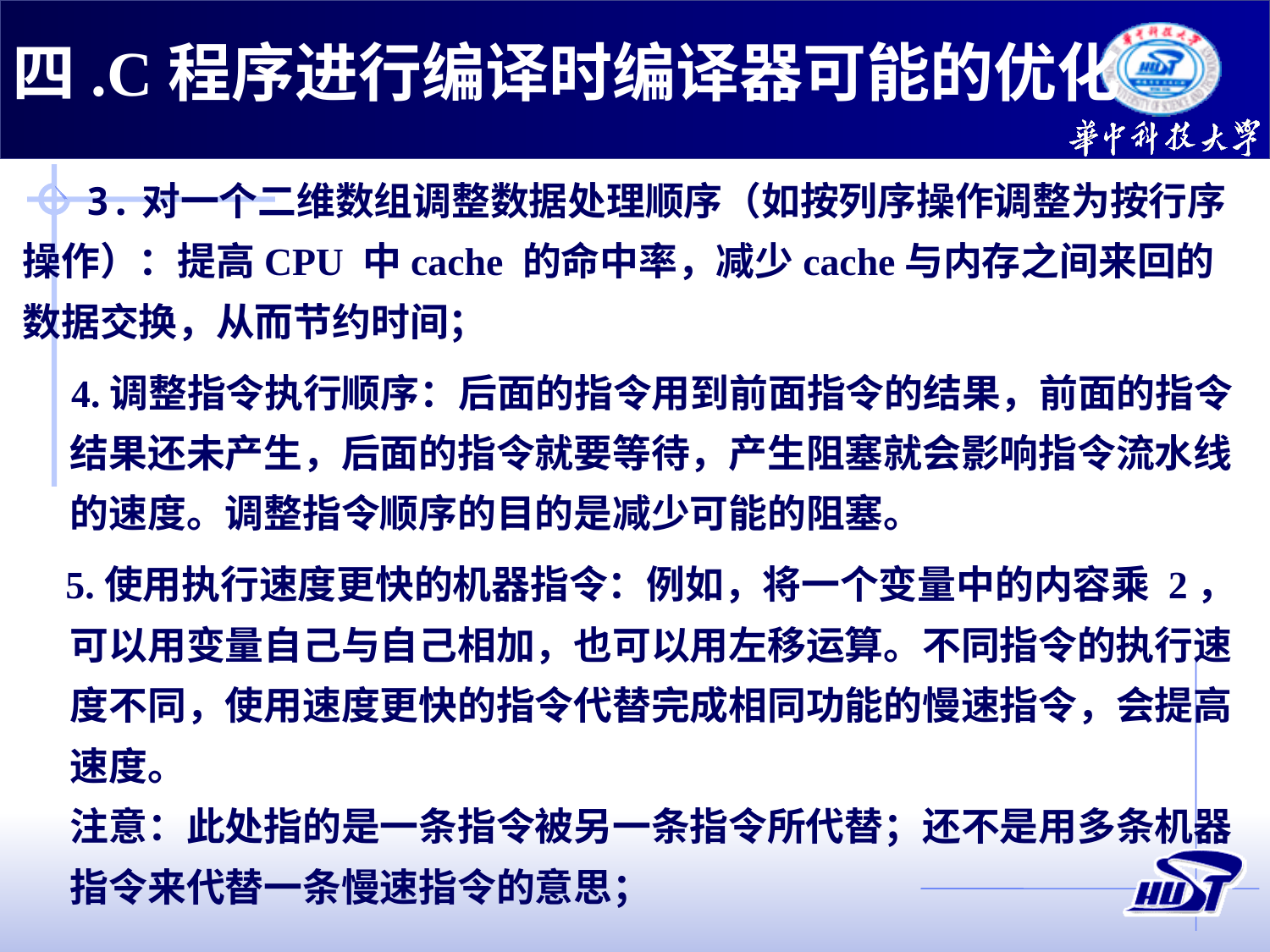

四.C程序进行编译时编译器可能的优化
3.对一个二维数组调整数据处理顺序（如按列序操作调整为按行序操作）：提高CPU 中cache 的命中率，减少cache与内存之间来回的数据交换，从而节约时间；
     4.调整指令执行顺序：后面的指令用到前面指令的结果，前面的指令结果还未产生，后面的指令就要等待，产生阻塞就会影响指令流水线的速度。调整指令顺序的目的是减少可能的阻塞。
    5.使用执行速度更快的机器指令：例如，将一个变量中的内容乘 2，可以用变量自己与自己相加，也可以用左移运算。不同指令的执行速度不同，使用速度更快的指令代替完成相同功能的慢速指令，会提高速度。
注意：此处指的是一条指令被另一条指令所代替；还不是用多条机器指令来代替一条慢速指令的意思；